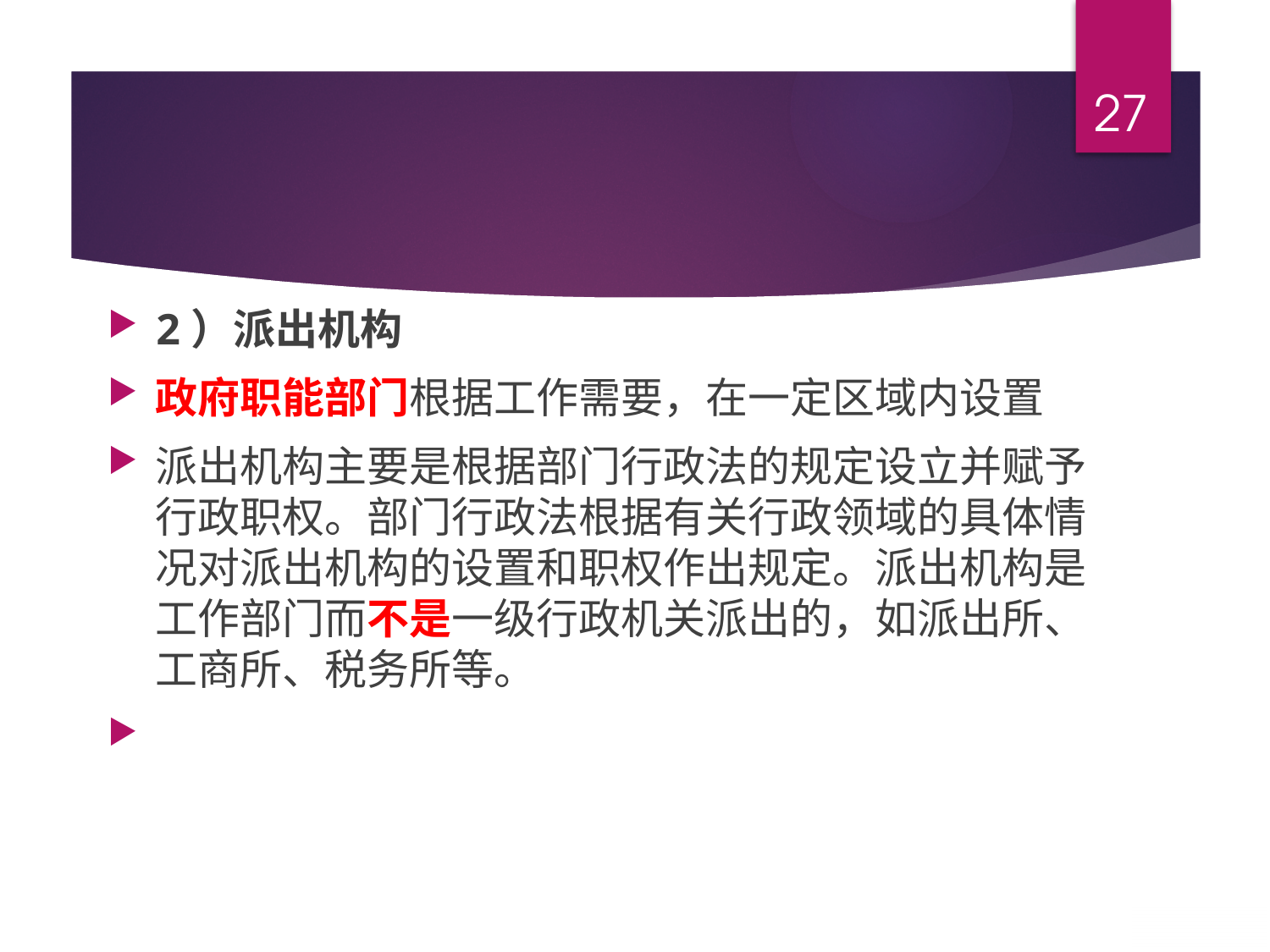

27
#
2）派出机构
政府职能部门根据工作需要，在一定区域内设置
派出机构主要是根据部门行政法的规定设立并赋予行政职权。部门行政法根据有关行政领域的具体情况对派出机构的设置和职权作出规定。派出机构是工作部门而不是一级行政机关派出的，如派出所、工商所、税务所等。